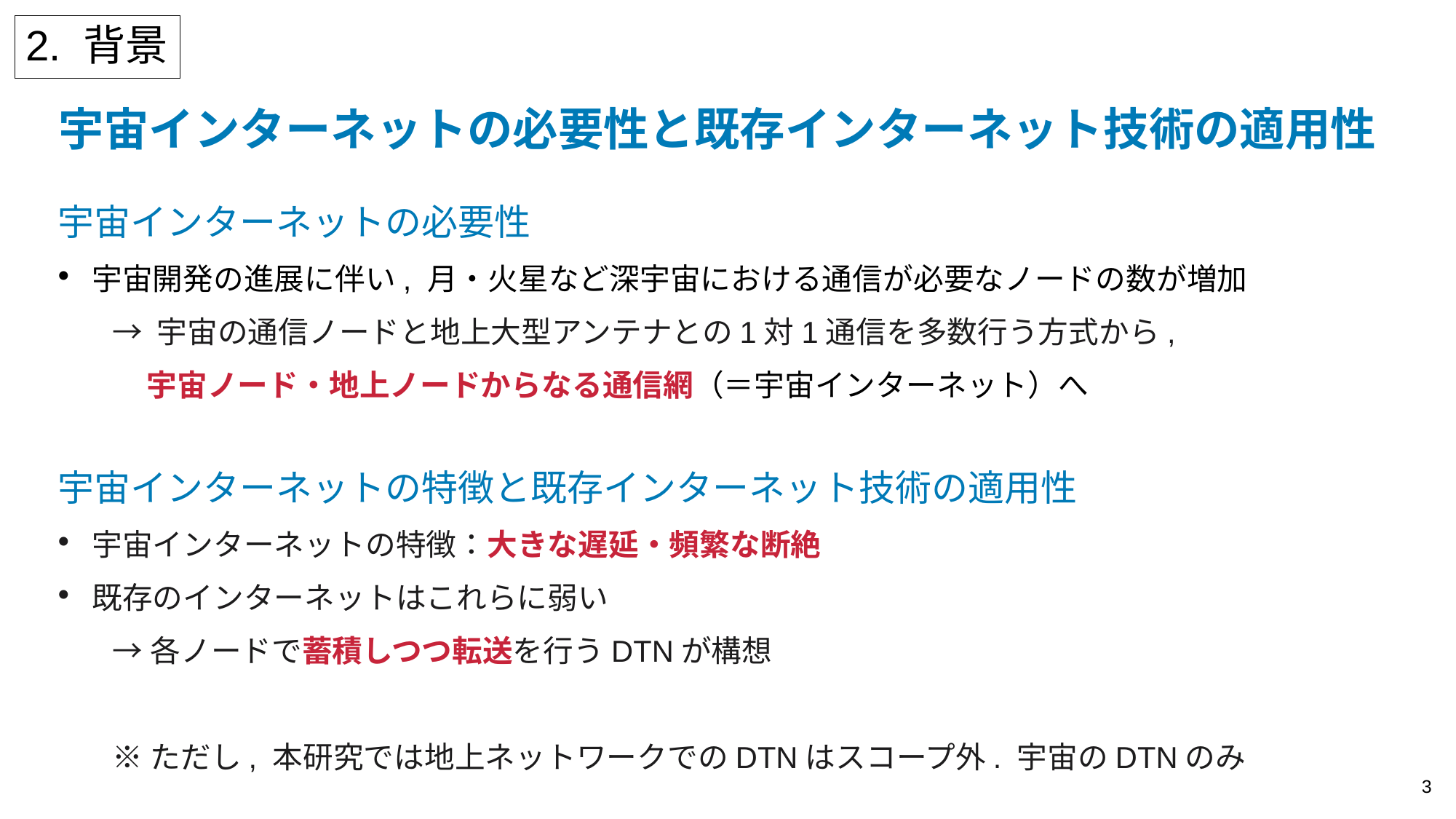

2. 背景
# 宇宙インターネットの必要性と既存インターネット技術の適用性
宇宙インターネットの必要性
宇宙開発の進展に伴い, 月・火星など深宇宙における通信が必要なノードの数が増加
→ 宇宙の通信ノードと地上大型アンテナとの1対1通信を多数行う方式から,
    宇宙ノード・地上ノードからなる通信網（＝宇宙インターネット）へ

宇宙インターネットの特徴と既存インターネット技術の適用性
宇宙インターネットの特徴：大きな遅延・頻繁な断絶
既存のインターネットはこれらに弱い
→各ノードで蓄積しつつ転送を行うDTNが構想

※ただし, 本研究では地上ネットワークでのDTNはスコープ外. 宇宙のDTNのみ
3